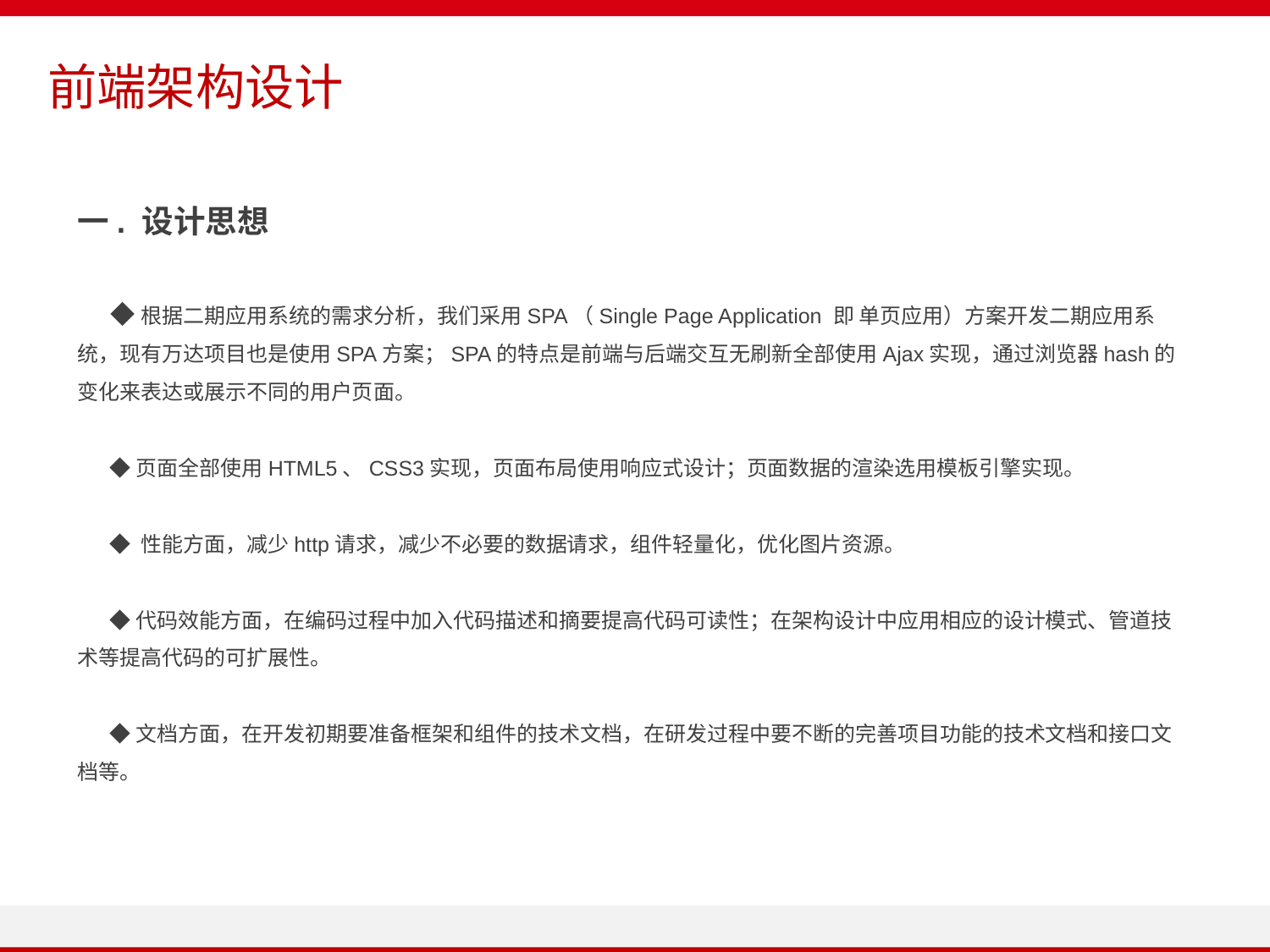

前端架构设计
一. 设计思想

      ◆根据二期应用系统的需求分析，我们采用SPA（Single Page Application 即 单页应用）方案开发二期应用系统，现有万达项目也是使用SPA方案；SPA的特点是前端与后端交互无刷新全部使用Ajax实现，通过浏览器hash的变化来表达或展示不同的用户页面。

       ◆页面全部使用HTML5、CSS3实现，页面布局使用响应式设计；页面数据的渲染选用模板引擎实现。

       ◆ 性能方面，减少http请求，减少不必要的数据请求，组件轻量化，优化图片资源。

       ◆代码效能方面，在编码过程中加入代码描述和摘要提高代码可读性；在架构设计中应用相应的设计模式、管道技术等提高代码的可扩展性。

       ◆文档方面，在开发初期要准备框架和组件的技术文档，在研发过程中要不断的完善项目功能的技术文档和接口文档等。